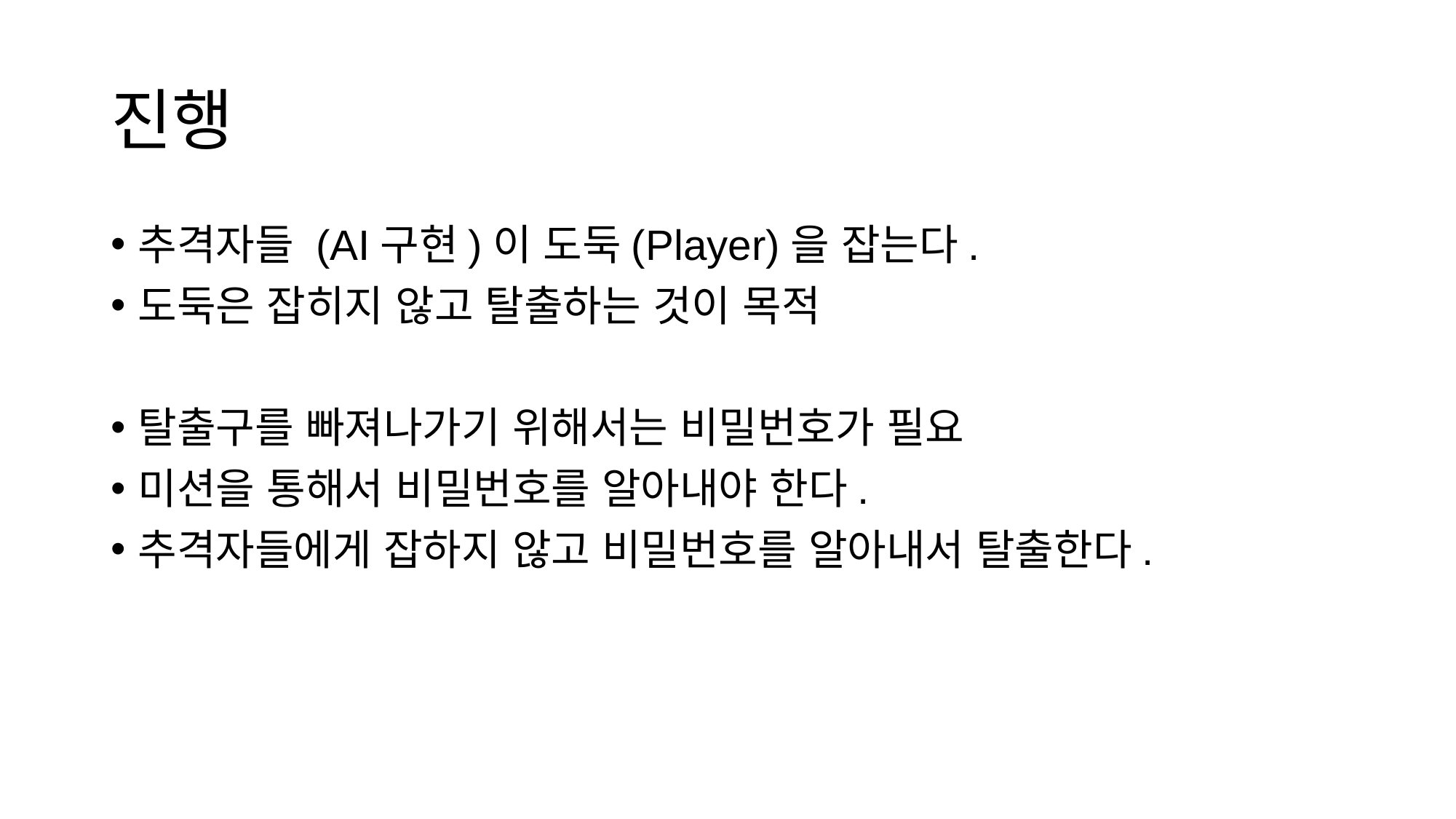

# 진행
추격자들 (AI구현)이 도둑(Player)을 잡는다.
도둑은 잡히지 않고 탈출하는 것이 목적

탈출구를 빠져나가기 위해서는 비밀번호가 필요
미션을 통해서 비밀번호를 알아내야 한다.
추격자들에게 잡하지 않고 비밀번호를 알아내서 탈출한다.